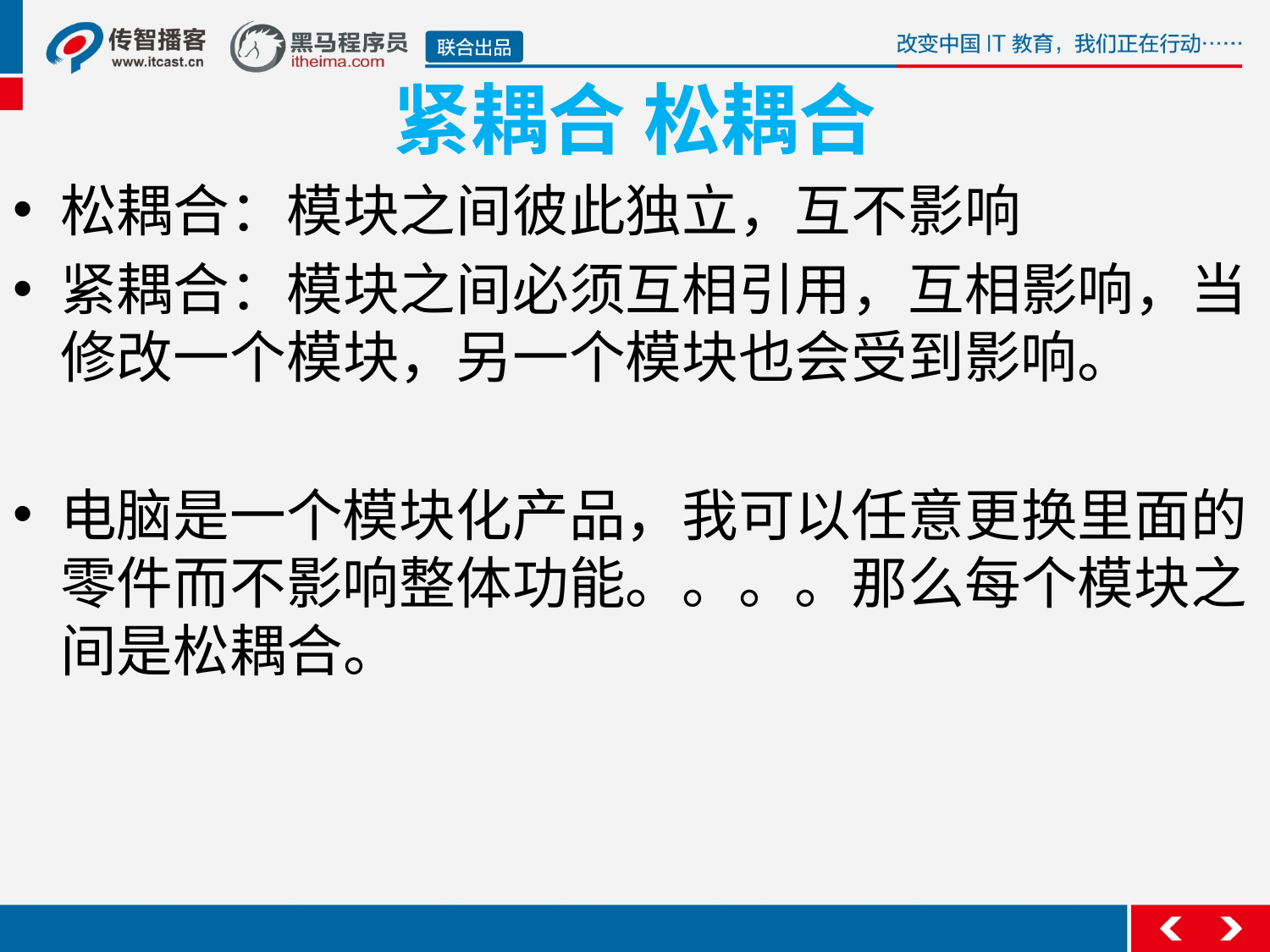

# 紧耦合 松耦合
松耦合：模块之间彼此独立，互不影响
紧耦合：模块之间必须互相引用，互相影响，当修改一个模块，另一个模块也会受到影响。

电脑是一个模块化产品，我可以任意更换里面的零件而不影响整体功能。。。。那么每个模块之间是松耦合。